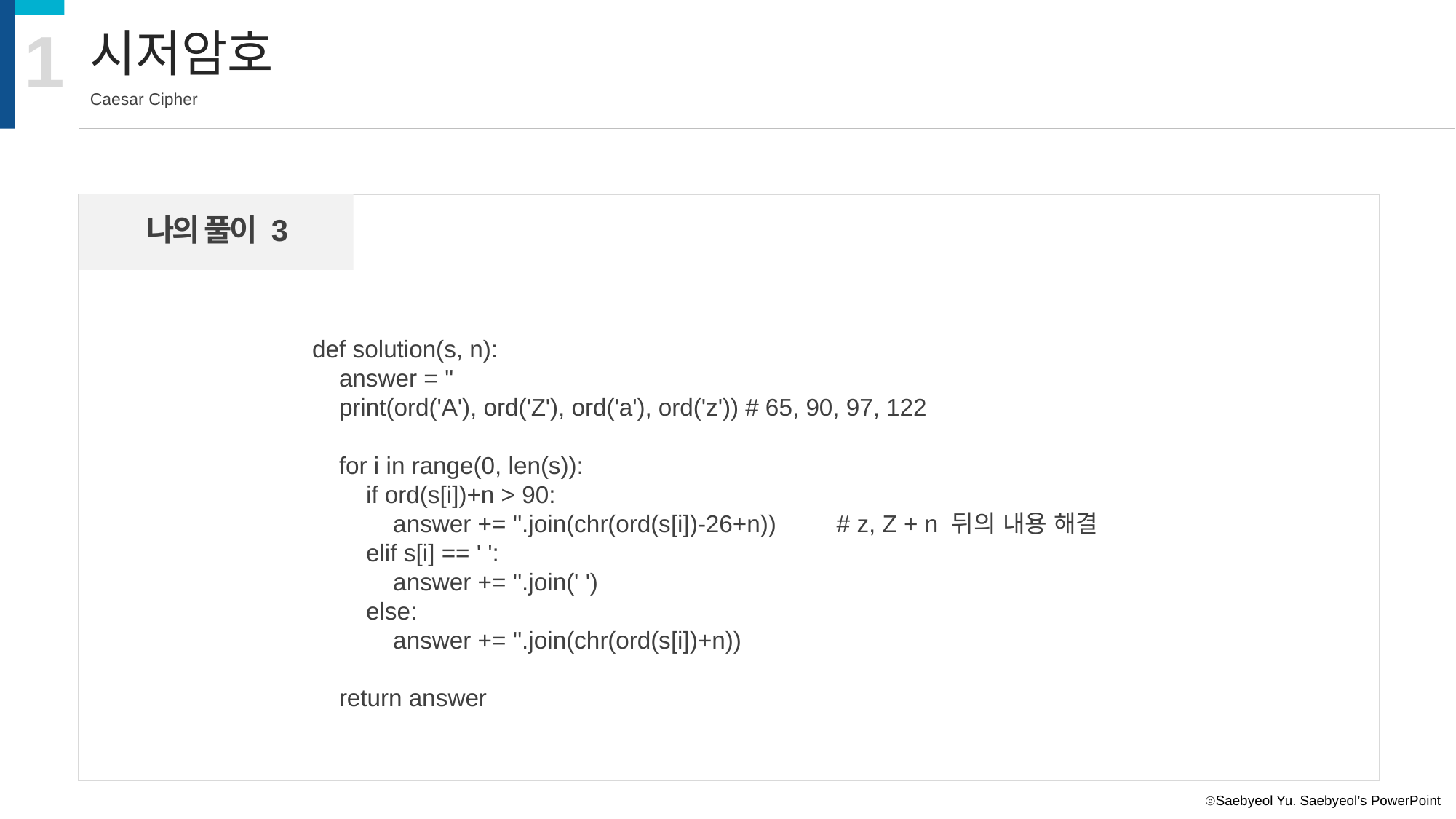

1
시저암호
Caesar Cipher

나의 풀이 3
def solution(s, n):
    answer = ''
    print(ord('A'), ord('Z'), ord('a'), ord('z')) # 65, 90, 97, 122

    for i in range(0, len(s)):
        if ord(s[i])+n > 90:
            answer += ''.join(chr(ord(s[i])-26+n))         # z, Z + n 뒤의 내용 해결
        elif s[i] == ' ':
            answer += ''.join(' ')
        else:
            answer += ''.join(chr(ord(s[i])+n))

    return answer